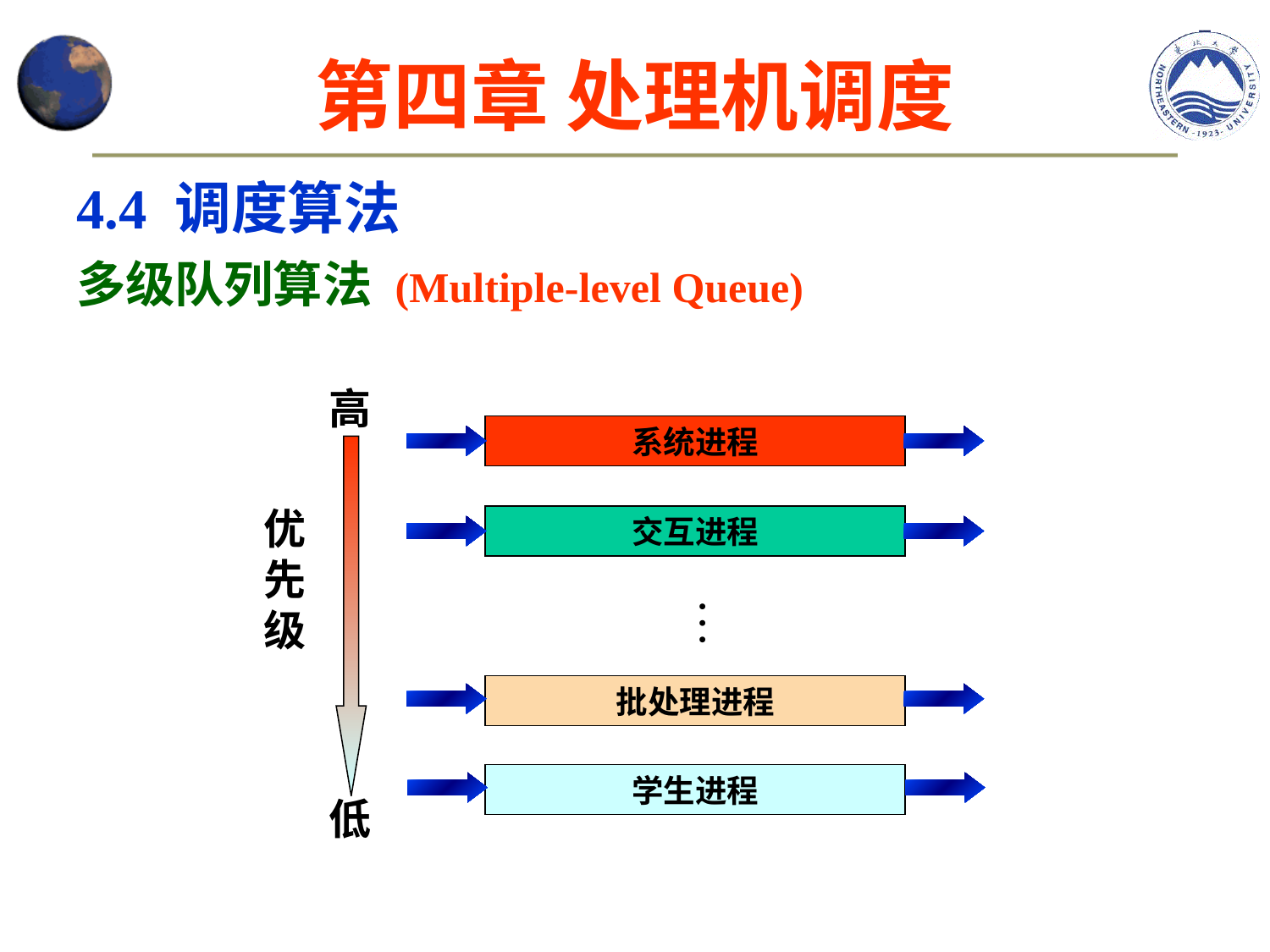

# 第四章 处理机调度
4.4 调度算法
多级队列算法 (Multiple-level Queue)
高

优先级
低
系统进程

交互进程

…
批处理进程

学生进程